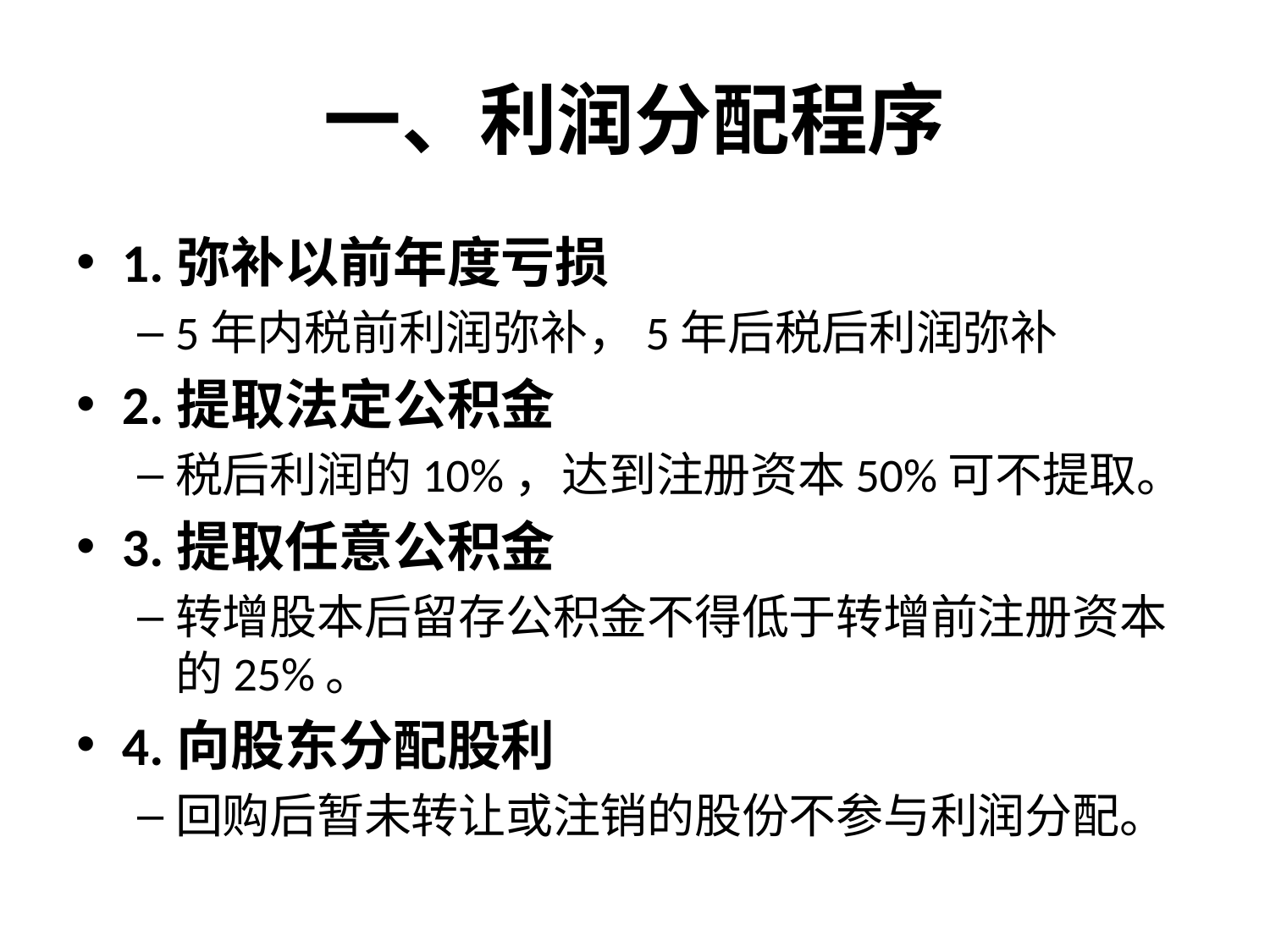

一、利润分配程序
1.弥补以前年度亏损
5年内税前利润弥补，5年后税后利润弥补
2.提取法定公积金
税后利润的10%，达到注册资本50%可不提取。
3.提取任意公积金
转增股本后留存公积金不得低于转增前注册资本的25%。
4.向股东分配股利
回购后暂未转让或注销的股份不参与利润分配。